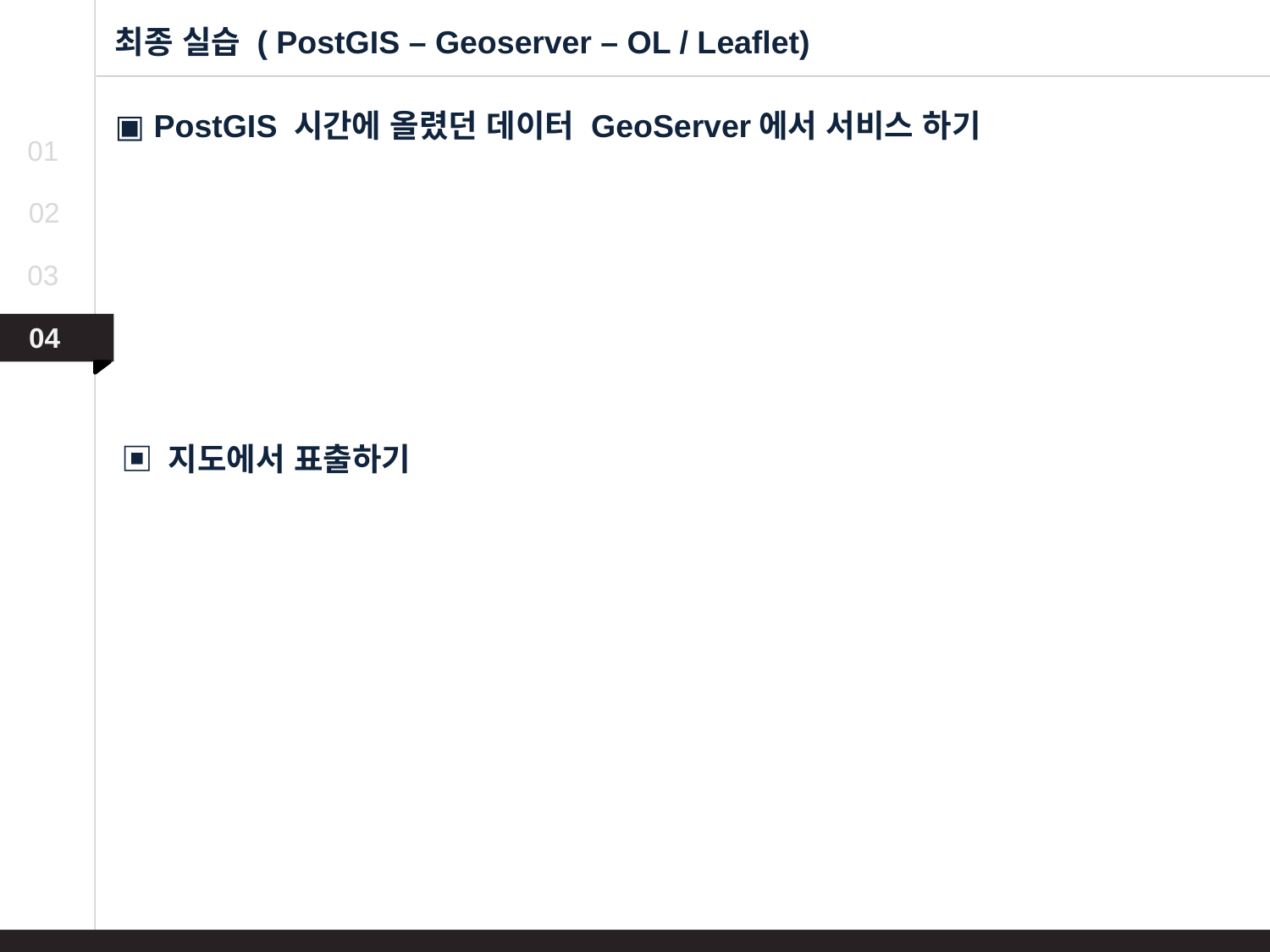

최종 실습 ( PostGIS – Geoserver – OL / Leaflet)
▣ PostGIS 시간에 올렸던 데이터 GeoServer에서 서비스 하기
01
02
03
04

▣ 지도에서 표출하기